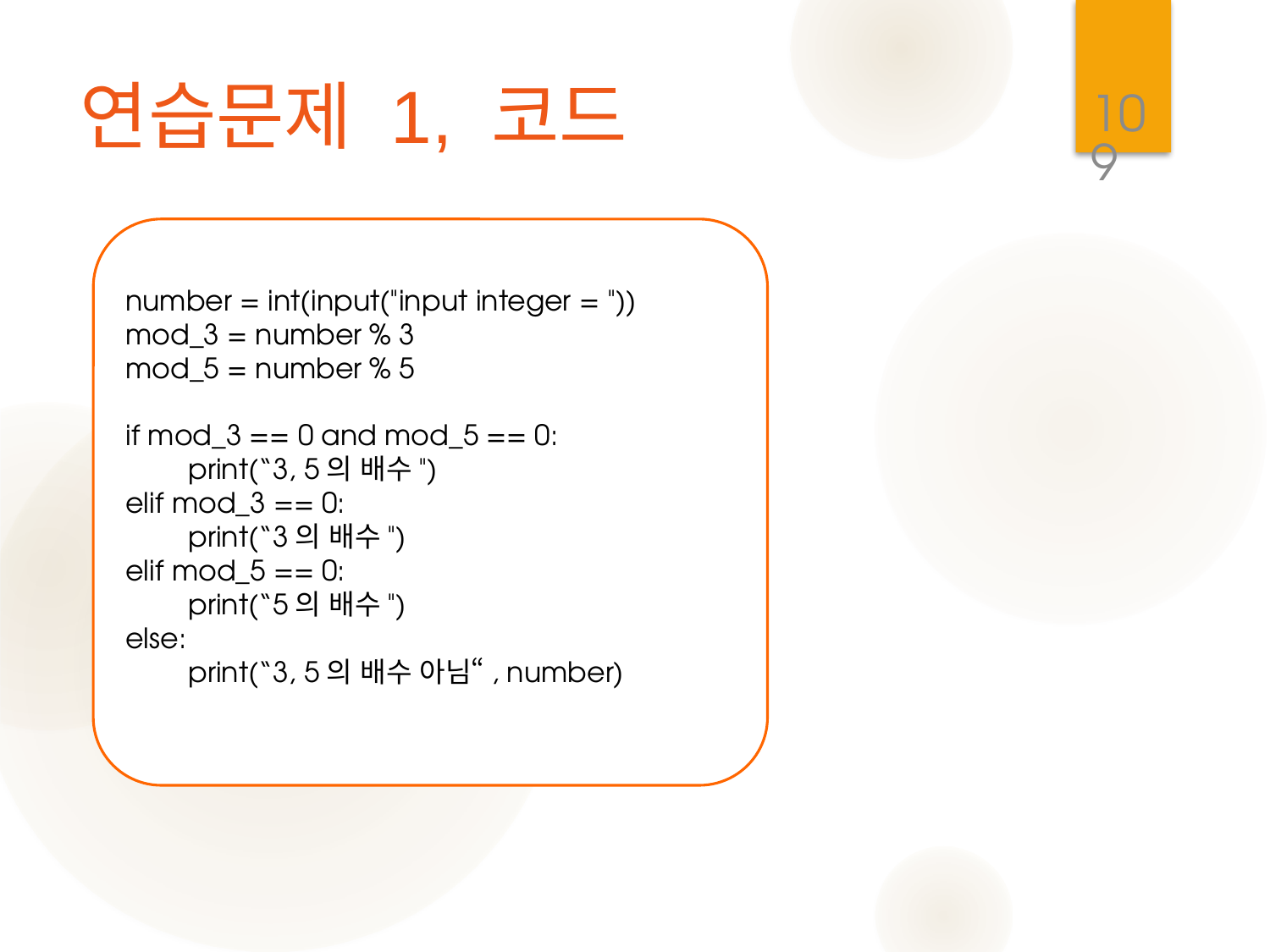

109
# 연습문제 1, 코드

number = int(input("input integer = "))
mod_3 = number % 3
mod_5 = number % 5

if mod_3 == 0 and mod_5 == 0:
        print(“3, 5의 배수")
elif mod_3 == 0:
        print(“3의 배수")
elif mod_5 == 0:
        print(“5의 배수")
else:
        print(“3, 5의 배수 아님“, number)